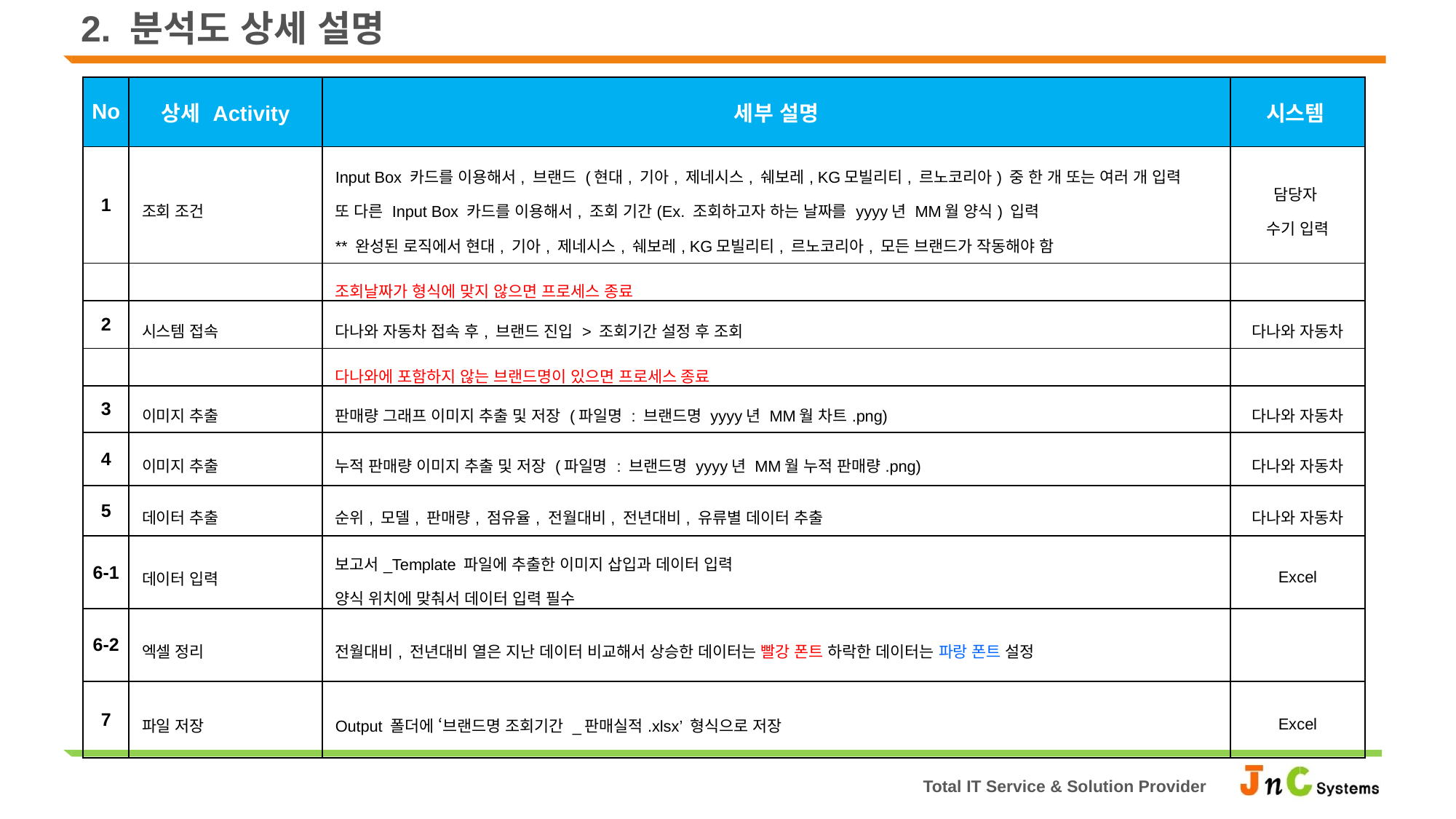

2. 분석도 상세 설명
| No | 상세 Activity | 세부 설명 | 시스템 |
| --- | --- | --- | --- |
| 1 | 조회 조건 | Input Box 카드를 이용해서, 브랜드 (현대, 기아, 제네시스, 쉐보레, KG모빌리티, 르노코리아) 중 한 개 또는 여러 개 입력 또 다른 Input Box 카드를 이용해서, 조회 기간(Ex. 조회하고자 하는 날짜를 yyyy년 MM월 양식) 입력 \*\* 완성된 로직에서 현대, 기아, 제네시스, 쉐보레, KG모빌리티, 르노코리아, 모든 브랜드가 작동해야 함 | 담당자 수기 입력 |
|  |  | 조회날짜가 형식에 맞지 않으면 프로세스 종료 |  |
| 2 | 시스템 접속 | 다나와 자동차 접속 후, 브랜드 진입 > 조회기간 설정 후 조회 | 다나와 자동차 |
|  |  | 다나와에 포함하지 않는 브랜드명이 있으면 프로세스 종료 |  |
| 3 | 이미지 추출 | 판매량 그래프 이미지 추출 및 저장 (파일명 : 브랜드명 yyyy년 MM월 차트.png) | 다나와 자동차 |
| 4 | 이미지 추출 | 누적 판매량 이미지 추출 및 저장 (파일명 : 브랜드명 yyyy년 MM월 누적 판매량.png) | 다나와 자동차 |
| 5 | 데이터 추출 | 순위, 모델, 판매량, 점유율, 전월대비, 전년대비, 유류별 데이터 추출 | 다나와 자동차 |
| 6-1 | 데이터 입력 | 보고서\_Template 파일에 추출한 이미지 삽입과 데이터 입력 양식 위치에 맞춰서 데이터 입력 필수 | Excel |
| 6-2 | 엑셀 정리 | 전월대비, 전년대비 열은 지난 데이터 비교해서 상승한 데이터는 빨강 폰트 하락한 데이터는 파랑 폰트 설정 |  |
| 7 | 파일 저장 | Output 폴더에 ‘브랜드명 조회기간 \_판매실적.xlsx’ 형식으로 저장 | Excel |